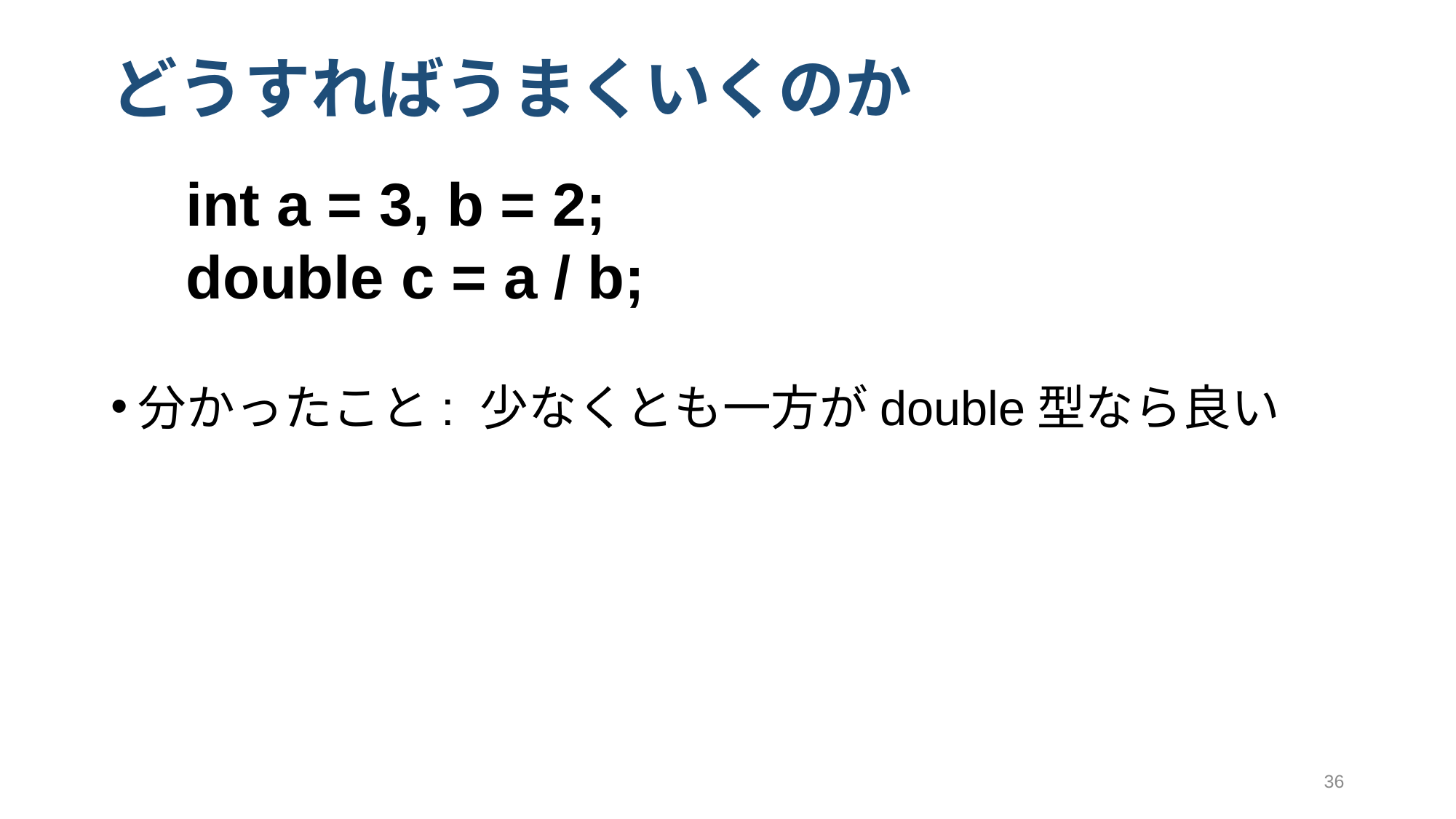

# どうすればうまくいくのか
　int a = 3, b = 2;
　double c = a / b;
分かったこと: 少なくとも一方がdouble型なら良い
36